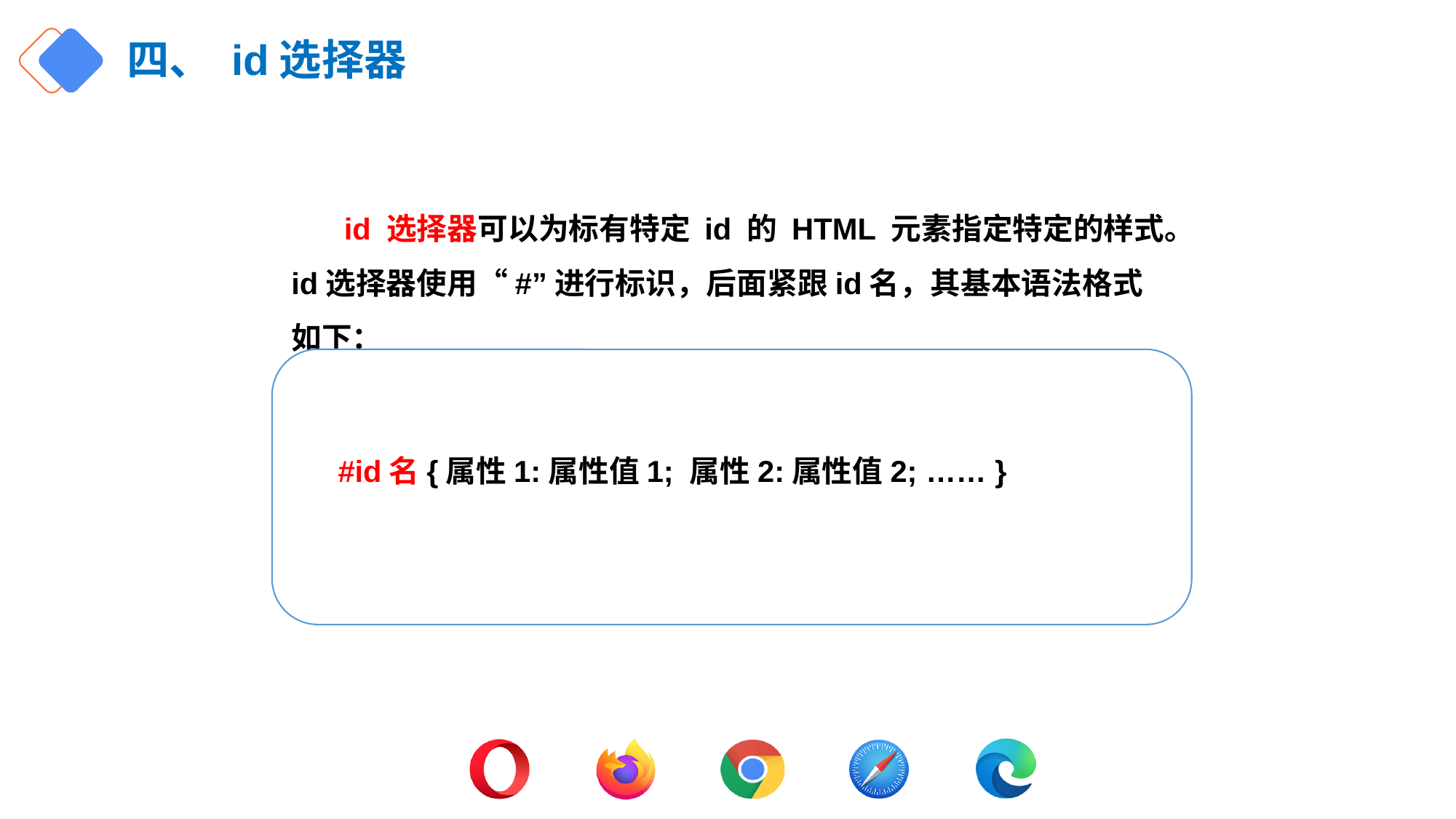

# 四、 id选择器

id 选择器可以为标有特定 id 的 HTML 元素指定特定的样式。id选择器使用“#”进行标识，后面紧跟id名，其基本语法格式如下：

     #id名{属性1:属性值1; 属性2:属性值2; …… }